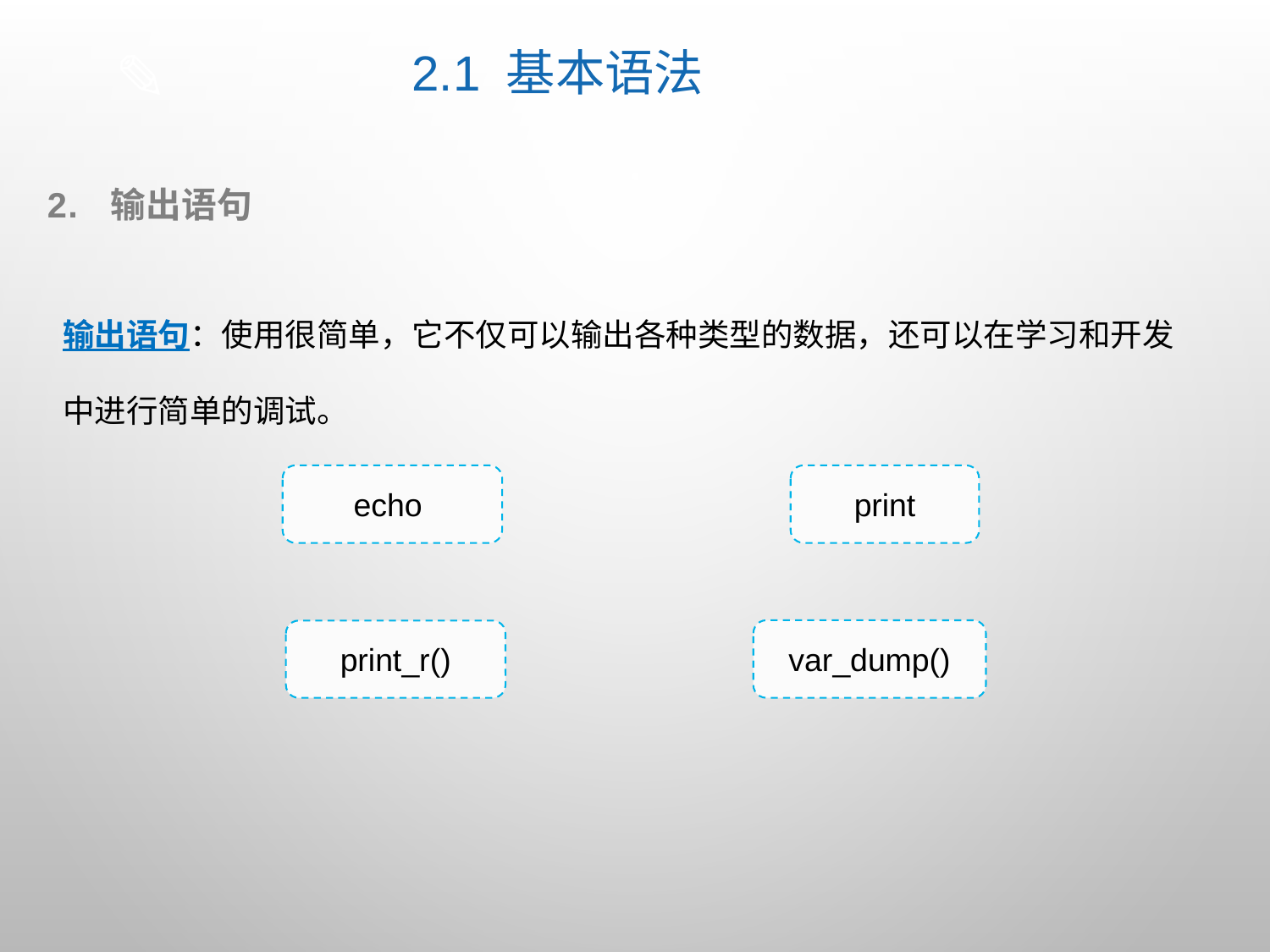

# 2.1 基本语法
输出语句
输出语句：使用很简单，它不仅可以输出各种类型的数据，还可以在学习和开发中进行简单的调试。
echo
print
var_dump()
print_r()